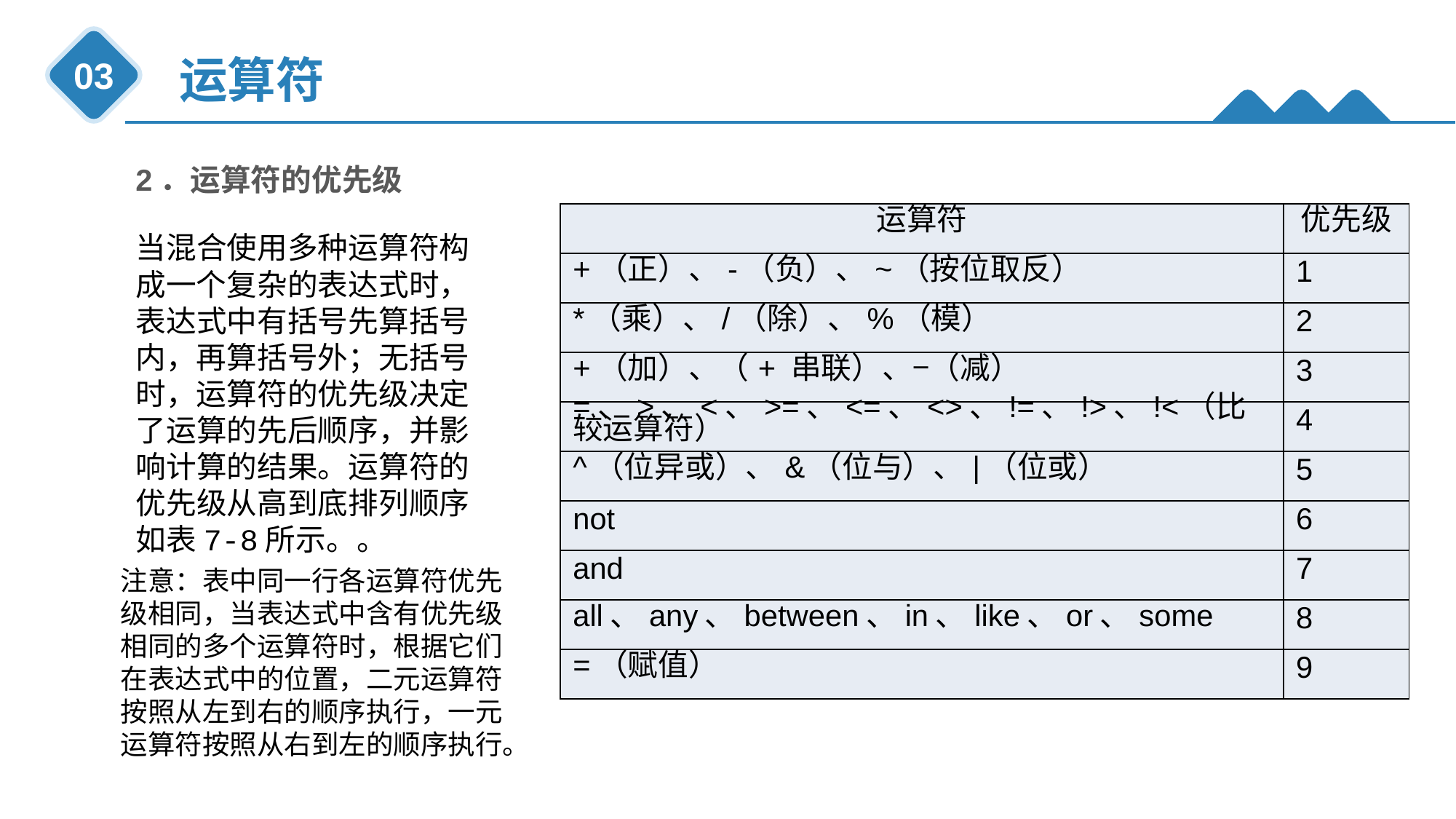

运算符
03

2．运算符的优先级
当混合使用多种运算符构成一个复杂的表达式时，表达式中有括号先算括号内，再算括号外；无括号时，运算符的优先级决定了运算的先后顺序，并影响计算的结果。运算符的优先级从高到底排列顺序如表7-8所示。。
| 运算符 | 优先级 |
| --- | --- |
| +（正）、-（负）、~（按位取反） | 1 |
| \*（乘）、/（除）、%（模） | 2 |
| +（加）、（+ 串联）、−（减） | 3 |
| =、>、<、>=、<=、<>、!=、!>、!<（比较运算符） | 4 |
| ^（位异或）、&（位与）、|（位或） | 5 |
| not | 6 |
| and | 7 |
| all、any、between、in、like、or、some | 8 |
| =（赋值） | 9 |
注意：表中同一行各运算符优先级相同，当表达式中含有优先级相同的多个运算符时，根据它们在表达式中的位置，二元运算符按照从左到右的顺序执行，一元运算符按照从右到左的顺序执行。